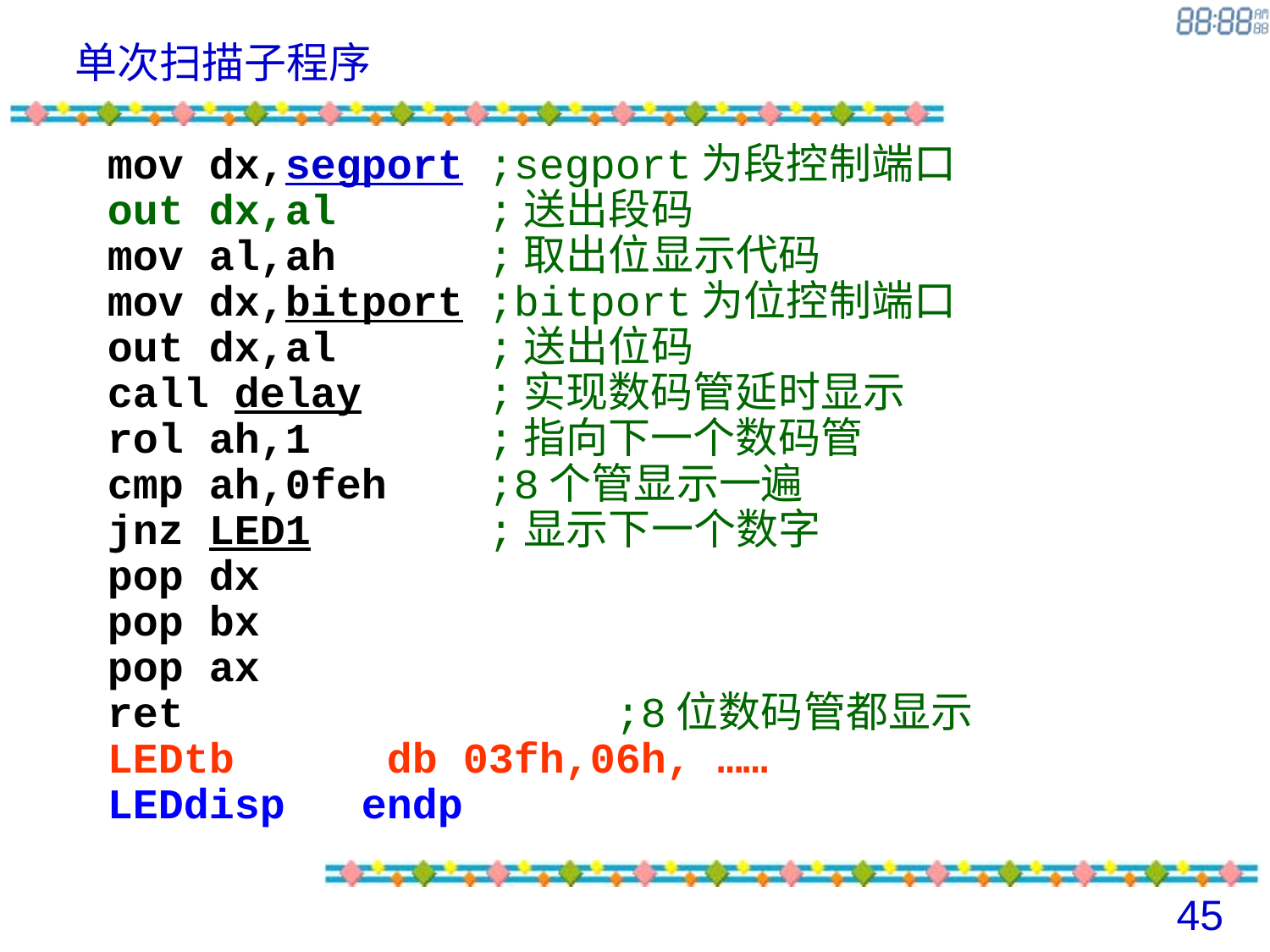

单次扫描子程序
mov dx,segport	;segport为段控制端口
out dx,al		;送出段码
mov al,ah		;取出位显示代码
mov dx,bitport	;bitport为位控制端口
out dx,al		;送出位码
call delay		;实现数码管延时显示
rol ah,1		;指向下一个数码管
cmp ah,0feh	;8个管显示一遍
jnz LED1		;显示下一个数字
pop dx
pop bx
pop ax
ret	     		;8位数码管都显示
LEDtb	 db 03fh,06h, ……
LEDdisp	endp